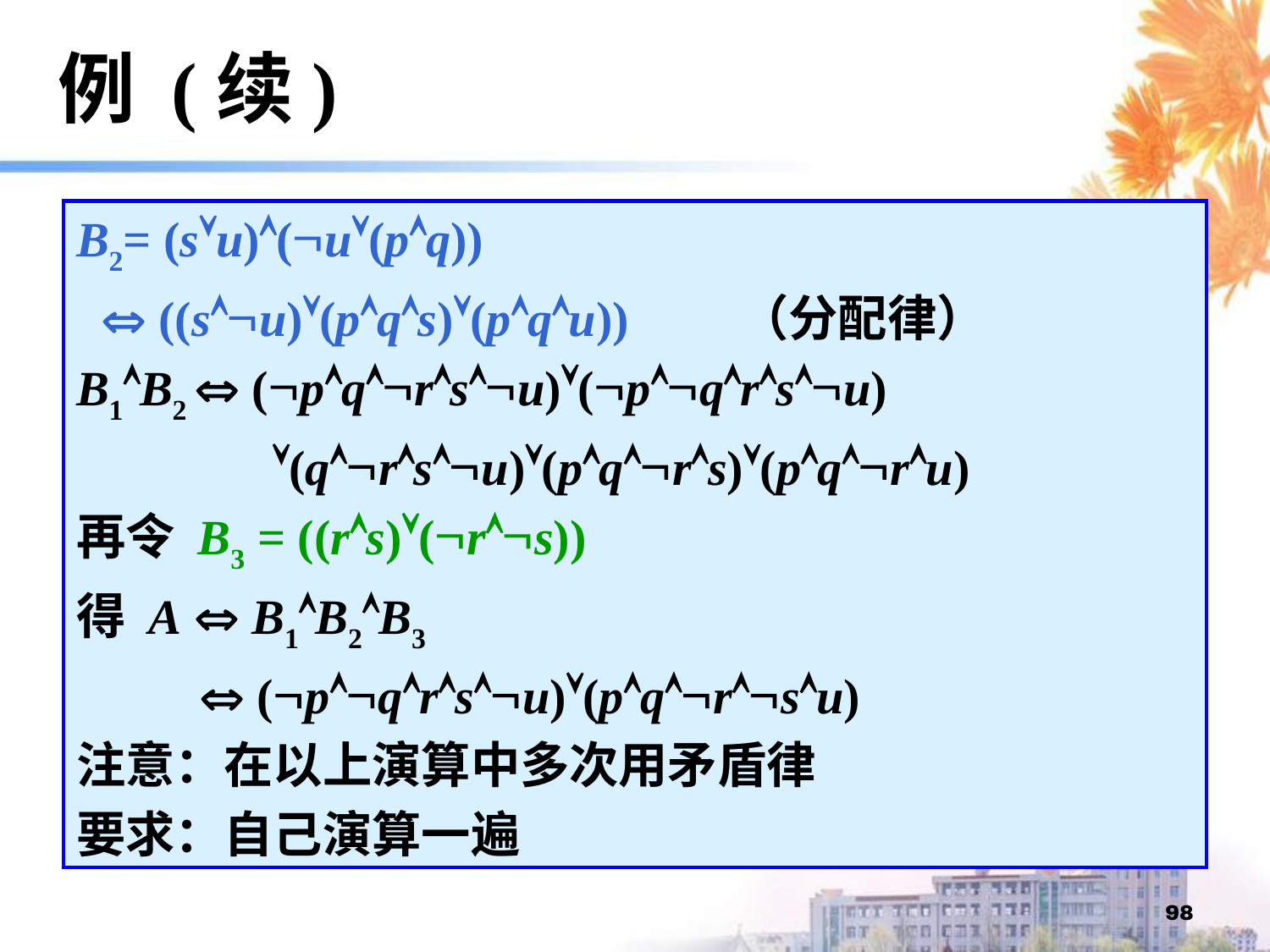

# 例 (续)
B2= (s∨u)∧(¬u∨(p∧q))
  ⇔ ((s∧¬u)∨(p∧q∧s)∨(p∧q∧u))        （分配律）
B1∧B2 ⇔ (¬p∧q∧¬r∧s∧¬u)∨(¬p∧¬q∧r∧s∧¬u)
                ∨(q∧¬r∧s∧¬u)∨(p∧q∧¬r∧s)∨(p∧q∧¬r∧u)
再令 B3 = ((r∧s)∨(¬r∧¬s))
得 A ⇔ B1∧B2∧B3
          ⇔ (¬p∧¬q∧r∧s∧¬u)∨(p∧q∧¬r∧¬s∧u)
注意：在以上演算中多次用矛盾律
要求：自己演算一遍
98